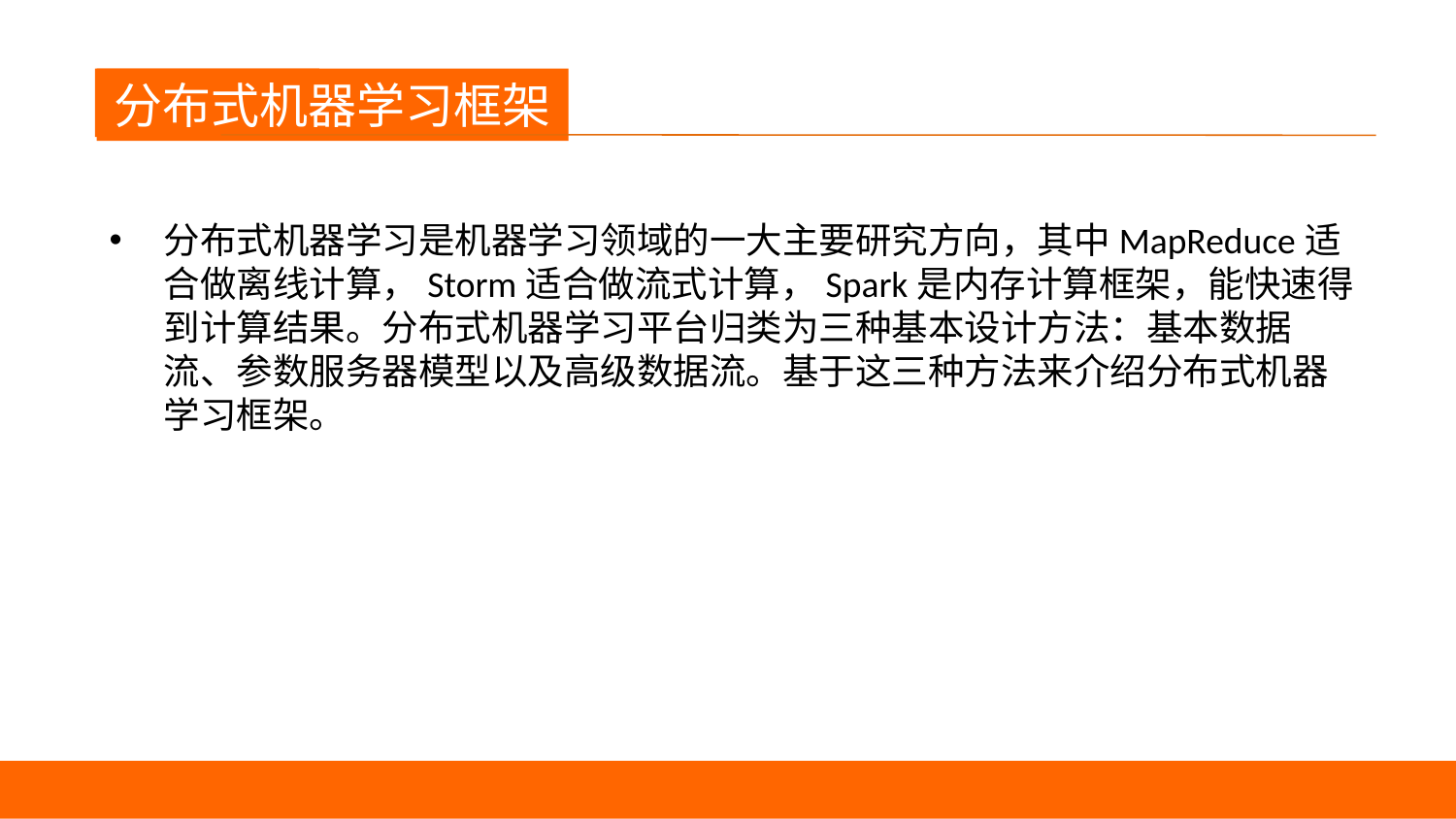

分布式机器学习框架

分布式机器学习是机器学习领域的一大主要研究方向，其中MapReduce适合做离线计算，Storm适合做流式计算，Spark是内存计算框架，能快速得到计算结果。分布式机器学习平台归类为三种基本设计方法：基本数据流、参数服务器模型以及高级数据流。基于这三种方法来介绍分布式机器学习框架。